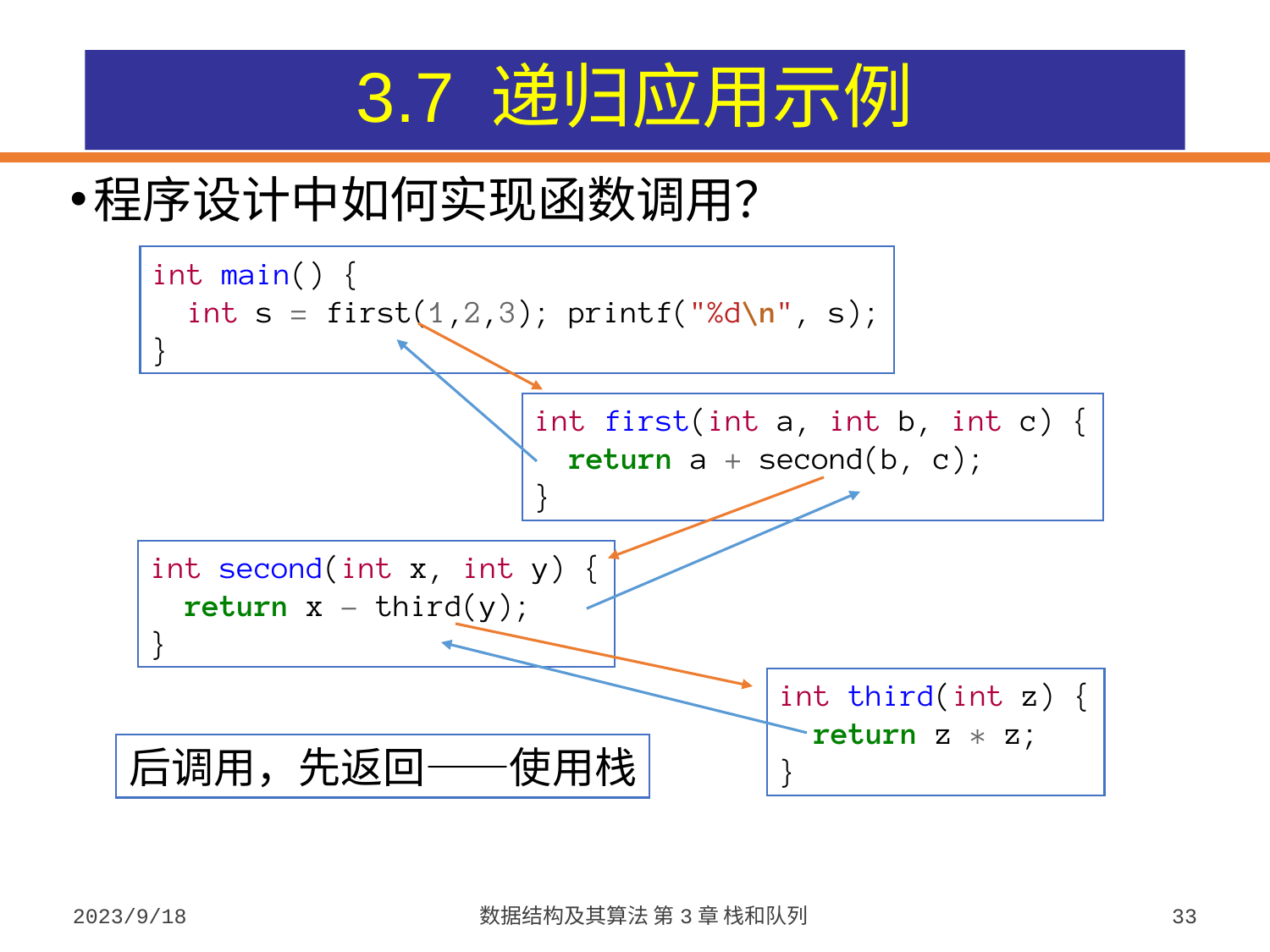

# 3.7 递归应用示例
程序设计中如何实现函数调用？
int main() {
  int s = first(1,2,3); printf("%d\n", s);
}
int first(int a, int b, int c) {
  return a + second(b, c);
}
int second(int x, int y) {
  return x - third(y);
}
int third(int z) {
  return z * z;
}
后调用，先返回——使用栈
2023/9/18
数据结构及其算法 第3章 栈和队列
33